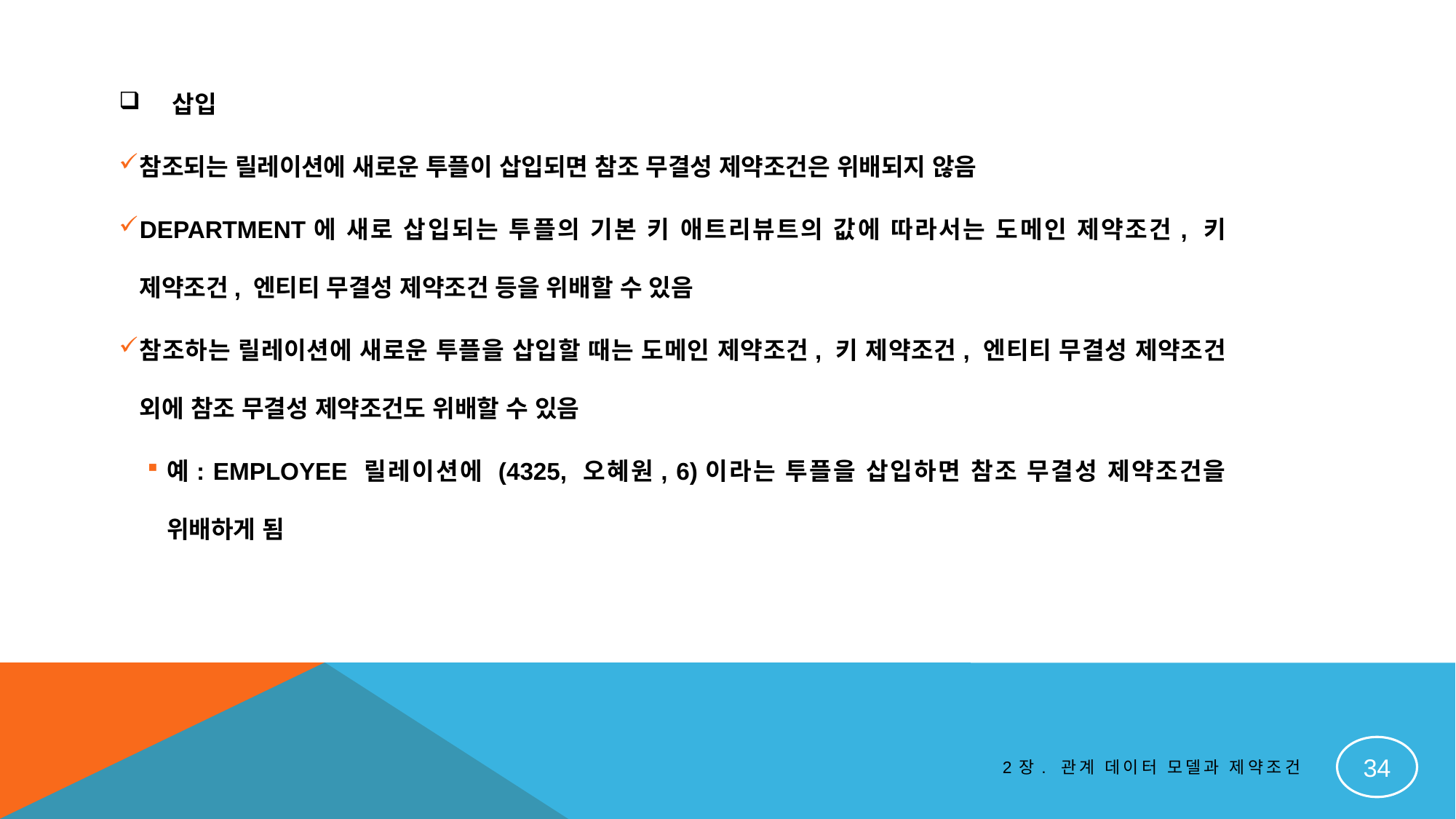

삽입
참조되는 릴레이션에 새로운 투플이 삽입되면 참조 무결성 제약조건은 위배되지 않음
DEPARTMENT에 새로 삽입되는 투플의 기본 키 애트리뷰트의 값에 따라서는 도메인 제약조건, 키 제약조건, 엔티티 무결성 제약조건 등을 위배할 수 있음
참조하는 릴레이션에 새로운 투플을 삽입할 때는 도메인 제약조건, 키 제약조건, 엔티티 무결성 제약조건 외에 참조 무결성 제약조건도 위배할 수 있음
예: EMPLOYEE 릴레이션에 (4325, 오혜원, 6)이라는 투플을 삽입하면 참조 무결성 제약조건을 위배하게 됨
34
2장. 관계 데이터 모델과 제약조건